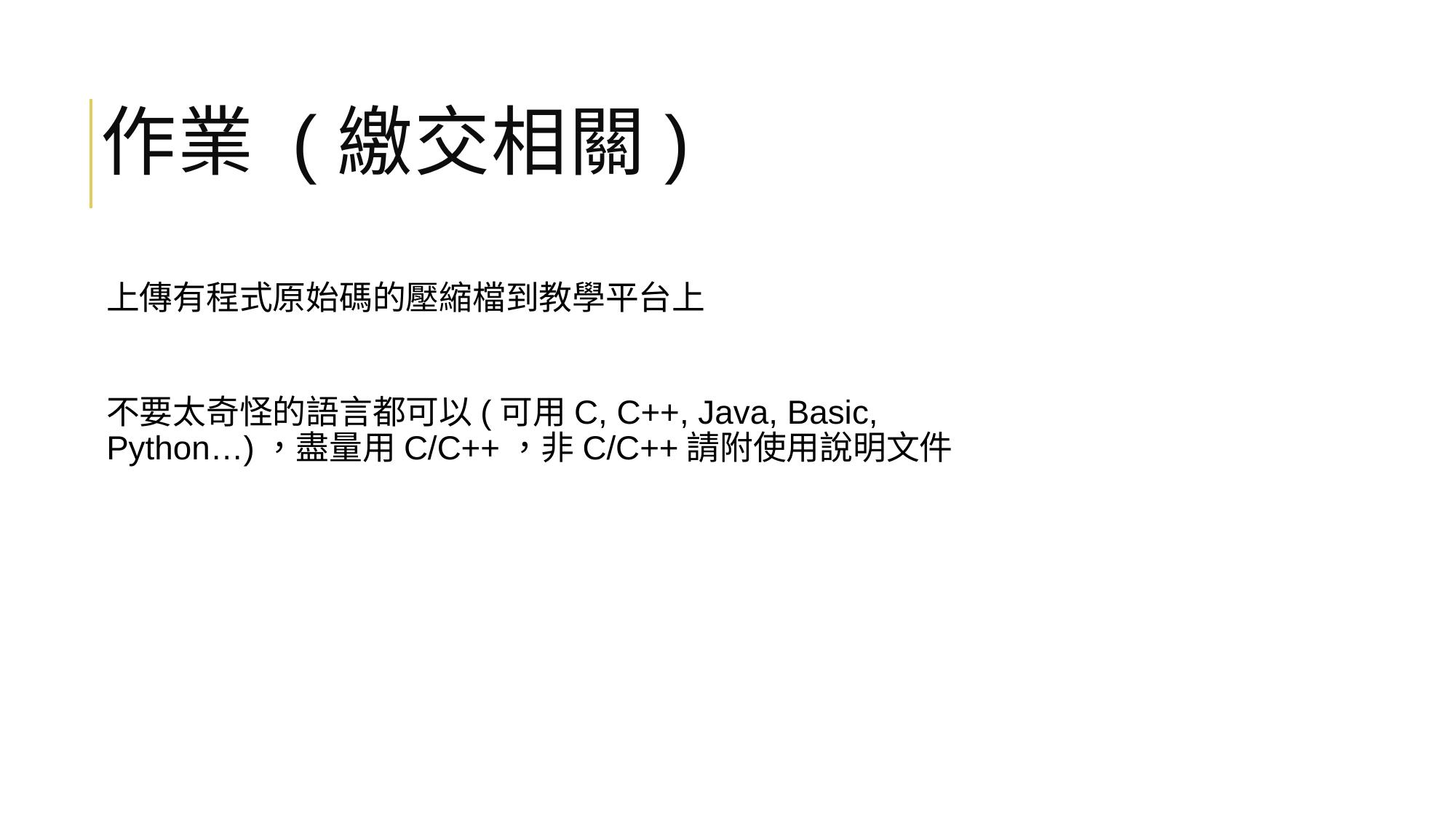

# 作業 (繳交相關)
上傳有程式原始碼的壓縮檔到教學平台上

不要太奇怪的語言都可以(可用C, C++, Java, Basic, Python…)，盡量用C/C++，非C/C++請附使用說明文件